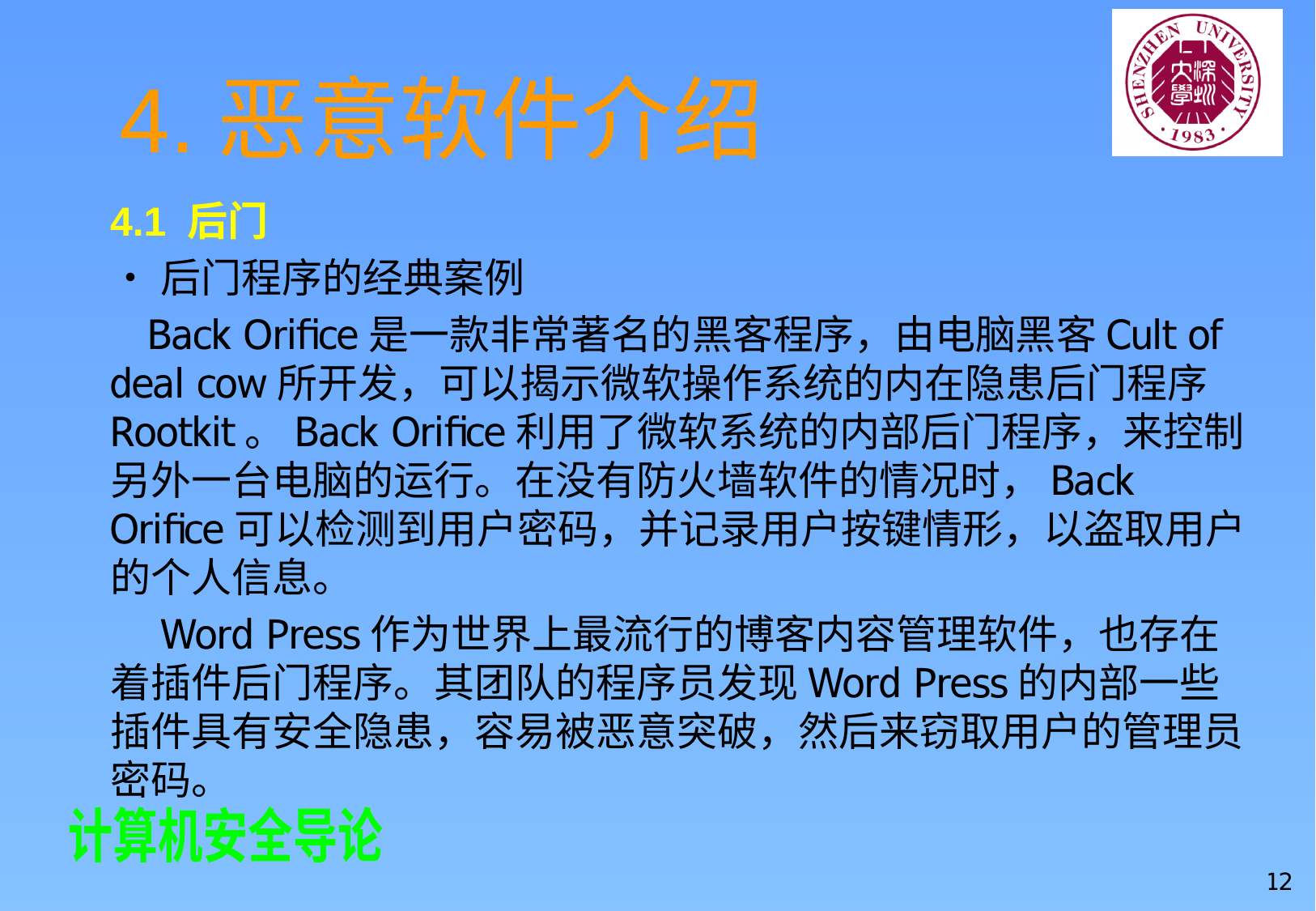

# 4.恶意软件介绍
4.1 后门
•后门程序的经典案例
   Back Orifice是一款非常著名的黑客程序，由电脑黑客Cult of deal cow所开发，可以揭示微软操作系统的内在隐患后门程序Rootkit。Back Orifice利用了微软系统的内部后门程序，来控制另外一台电脑的运行。在没有防火墙软件的情况时，Back Orifice可以检测到用户密码，并记录用户按键情形，以盗取用户的个人信息。
　Word Press作为世界上最流行的博客内容管理软件，也存在着插件后门程序。其团队的程序员发现Word Press的内部一些插件具有安全隐患，容易被恶意突破，然后来窃取用户的管理员密码。

12